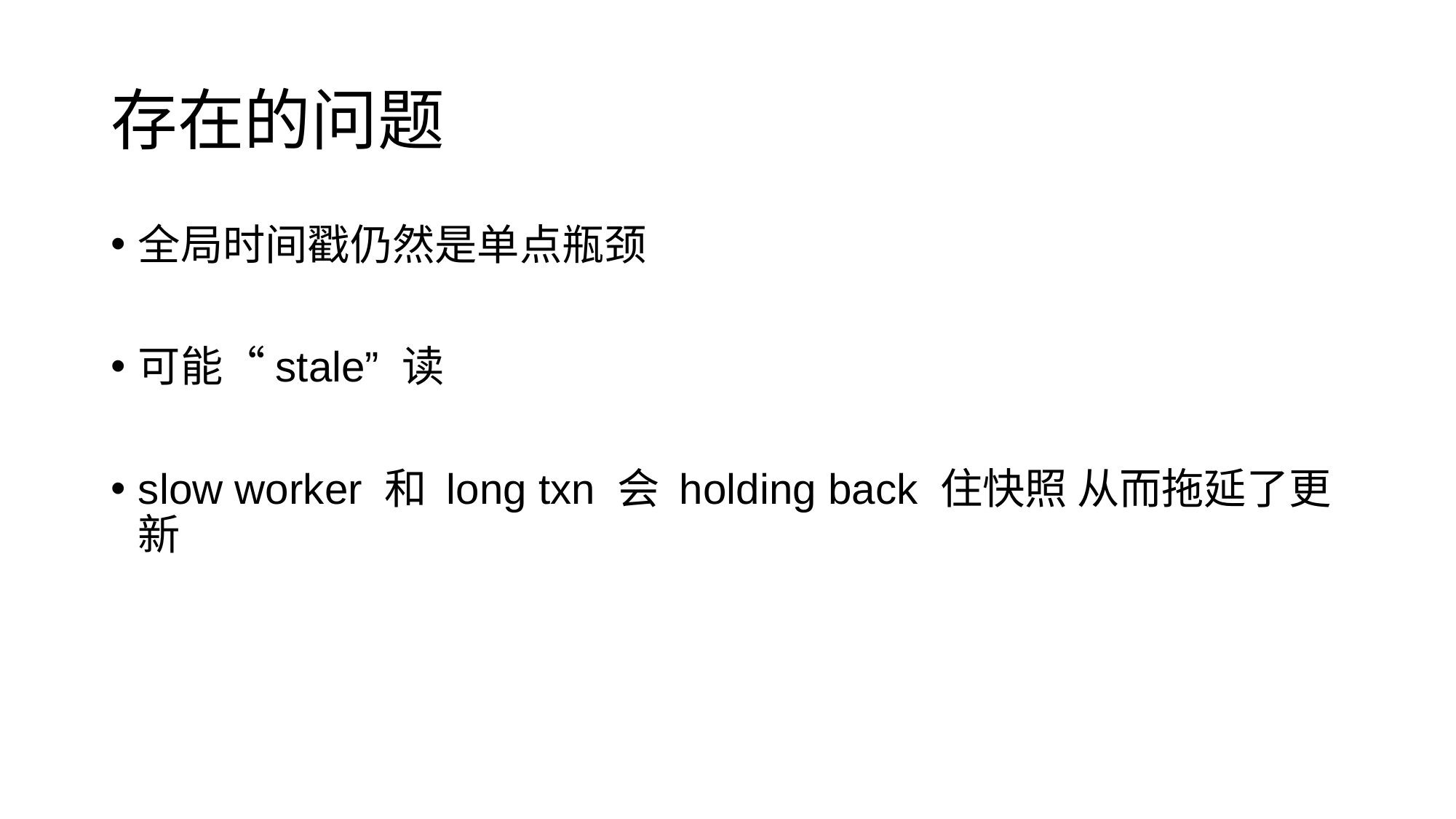

# 存在的问题
全局时间戳仍然是单点瓶颈

可能“stale” 读

slow worker 和 long txn 会 holding back 住快照 从而拖延了更新